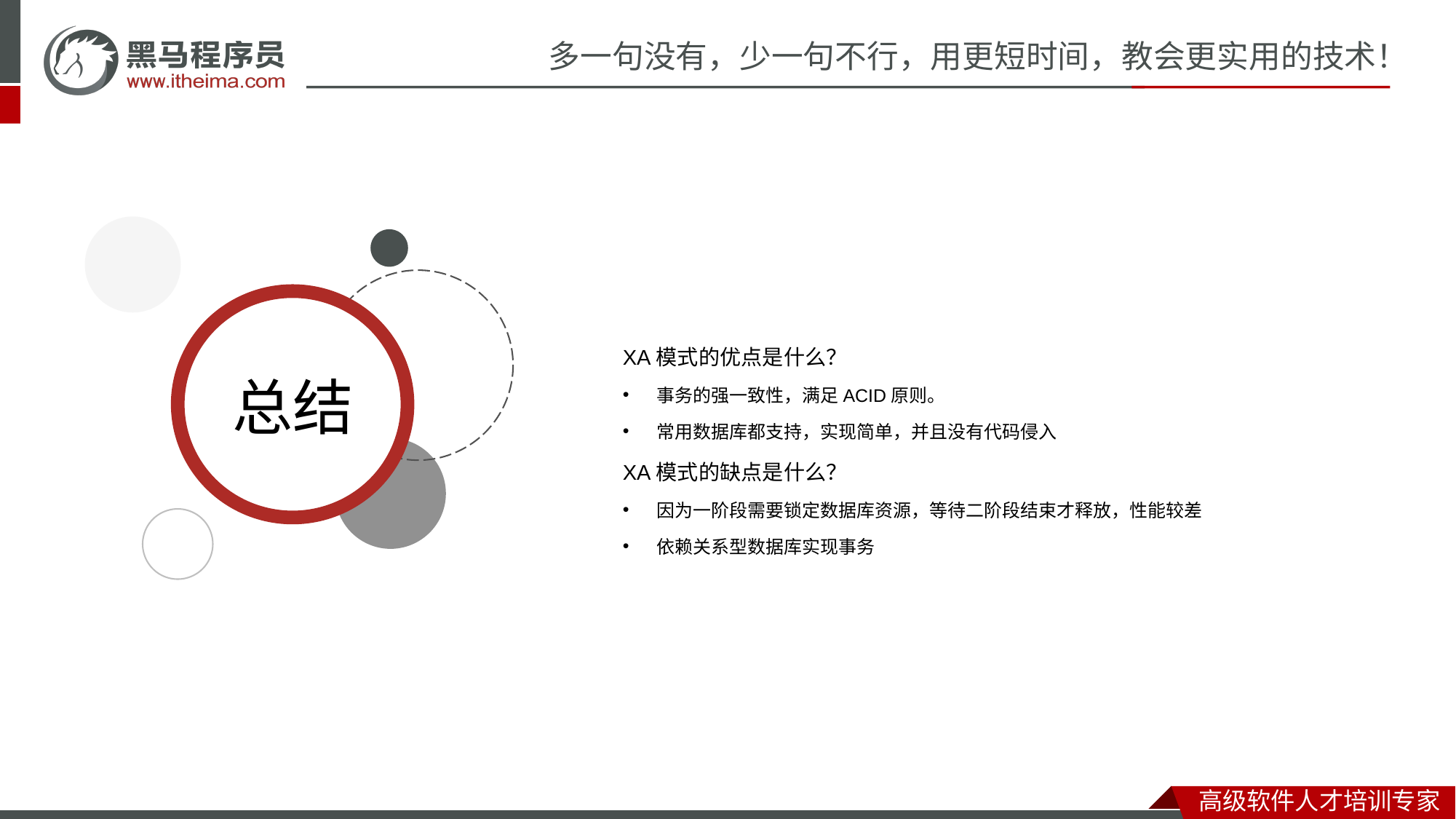

XA模式的优点是什么？
事务的强一致性，满足ACID原则。
常用数据库都支持，实现简单，并且没有代码侵入
XA模式的缺点是什么？
因为一阶段需要锁定数据库资源，等待二阶段结束才释放，性能较差
依赖关系型数据库实现事务